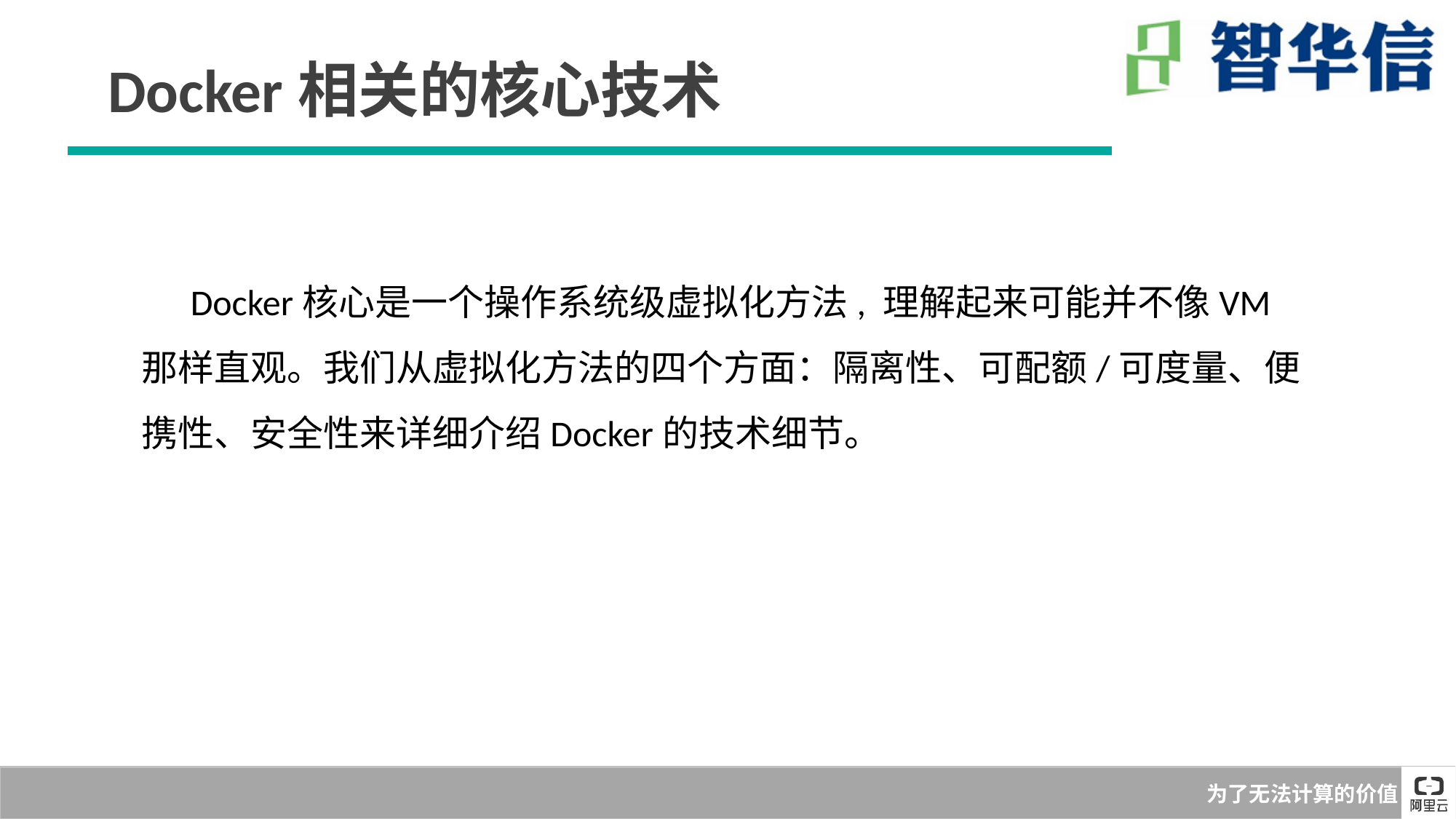

Docker相关的核心技术
      Docker核心是一个操作系统级虚拟化方法, 理解起来可能并不像VM那样直观。我们从虚拟化方法的四个方面：隔离性、可配额/可度量、便携性、安全性来详细介绍Docker的技术细节。